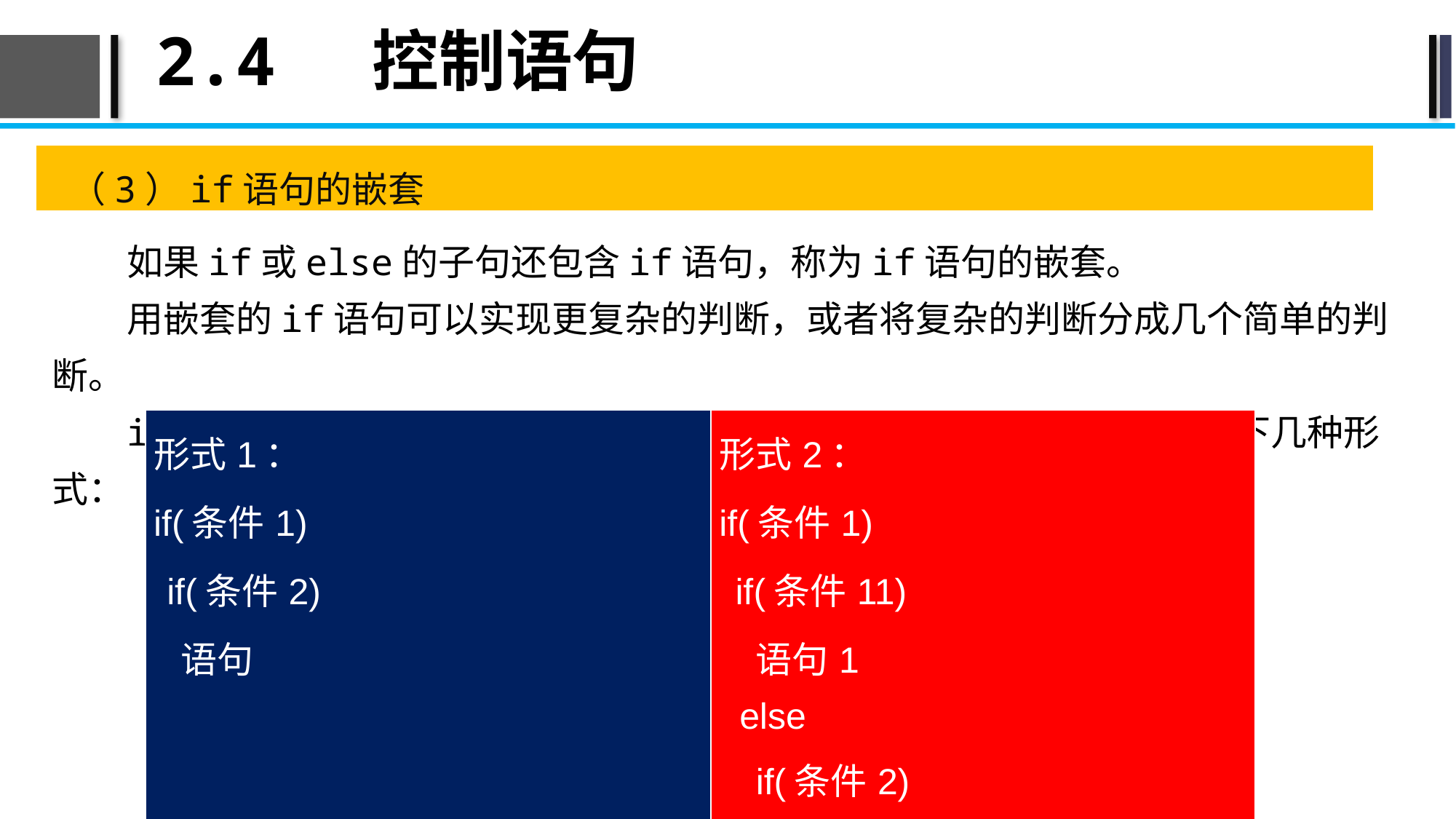

# 2.4  控制语句

（3）if语句的嵌套
如果if或else的子句还包含if语句，称为if语句的嵌套。
用嵌套的if语句可以实现更复杂的判断，或者将复杂的判断分成几个简单的判断。
if语句的嵌套没有固定形式，根据问题的需要进行判断。可以写出如下几种形式：
| 形式1： if(条件1) if(条件2) 语句 | 形式2： if(条件1) if(条件11) 语句1 else if(条件2) 语句2 |
| --- | --- |